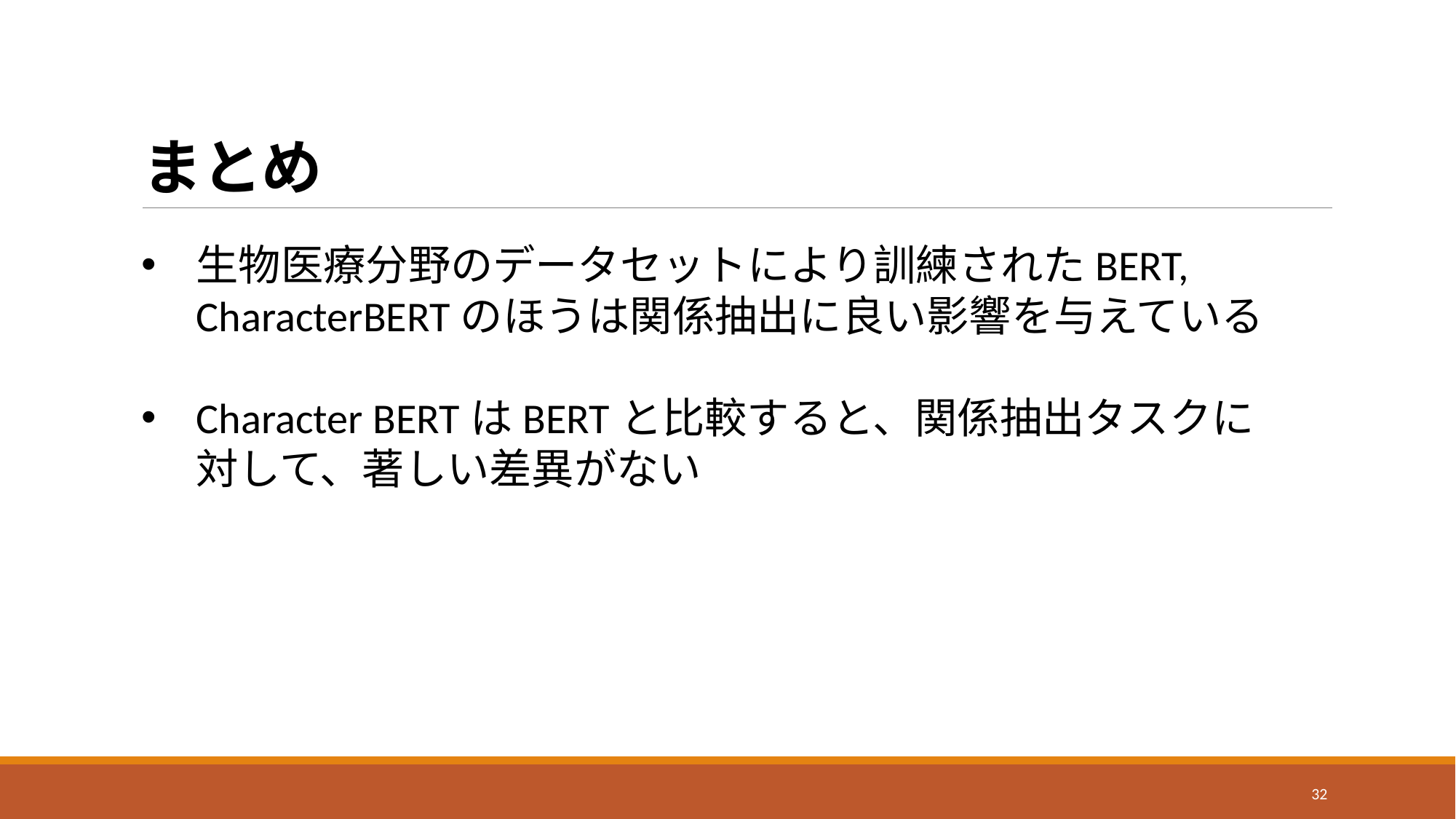

# まとめ
生物医療分野のデータセットにより訓練されたBERT,　CharacterBERTのほうは関係抽出に良い影響を与えている

Character BERTはBERTと比較すると、関係抽出タスクに対して、著しい差異がない
32